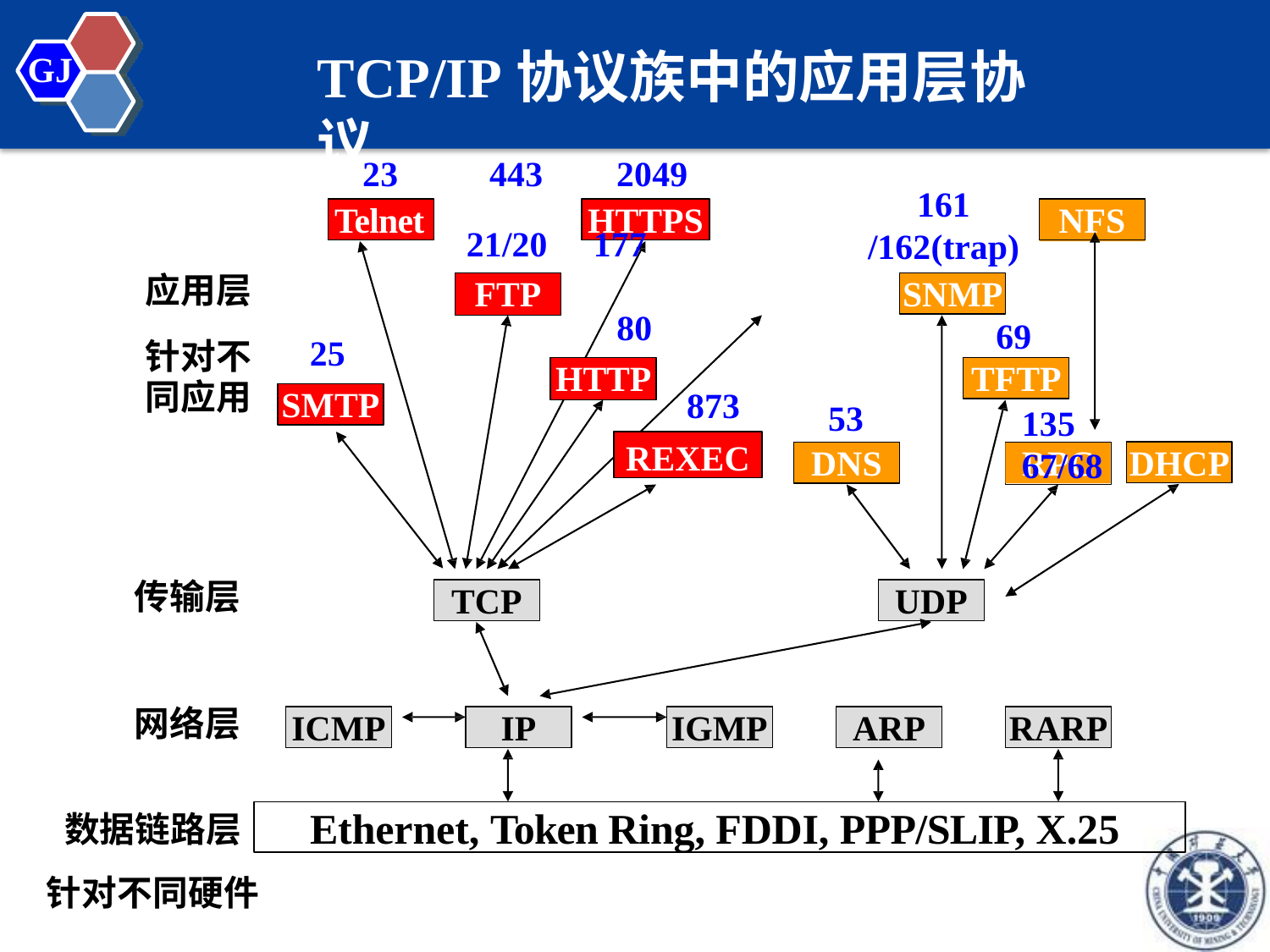

# TCP/IP协议族中的应用层协议
GJ
23	443	2049
161
/162(trap)
Telnet
HTTPS

NFS
21/20	177

应用层
FTP	XWin

SNMP
80
69

25
针对不 同应用
HTTP

TFTP
873
SMTP
53
135	67/68

REXEC

DHCP
DNS

RPC

传输层
TCP
UDP

网络层
ICMP
IP
IGMP
ARP
RARP

Ethernet, Token Ring, FDDI, PPP/SLIP, X.25
数据链路层
针对不同硬件